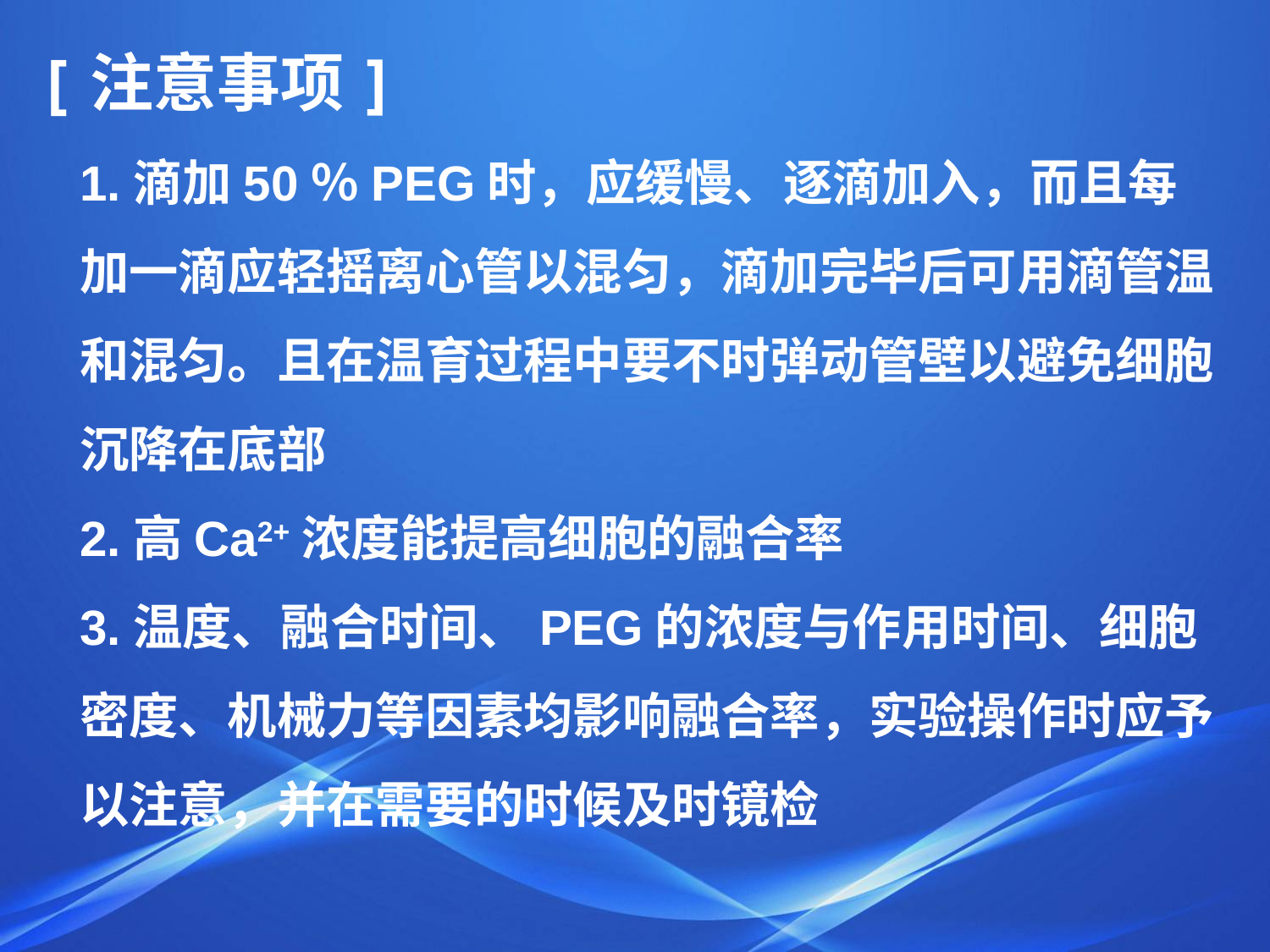

[注意事项]
1.滴加50％PEG时，应缓慢、逐滴加入，而且每加一滴应轻摇离心管以混匀，滴加完毕后可用滴管温和混匀。且在温育过程中要不时弹动管壁以避免细胞沉降在底部
2.高Ca2+浓度能提高细胞的融合率
3.温度、融合时间、PEG的浓度与作用时间、细胞密度、机械力等因素均影响融合率，实验操作时应予以注意，并在需要的时候及时镜检